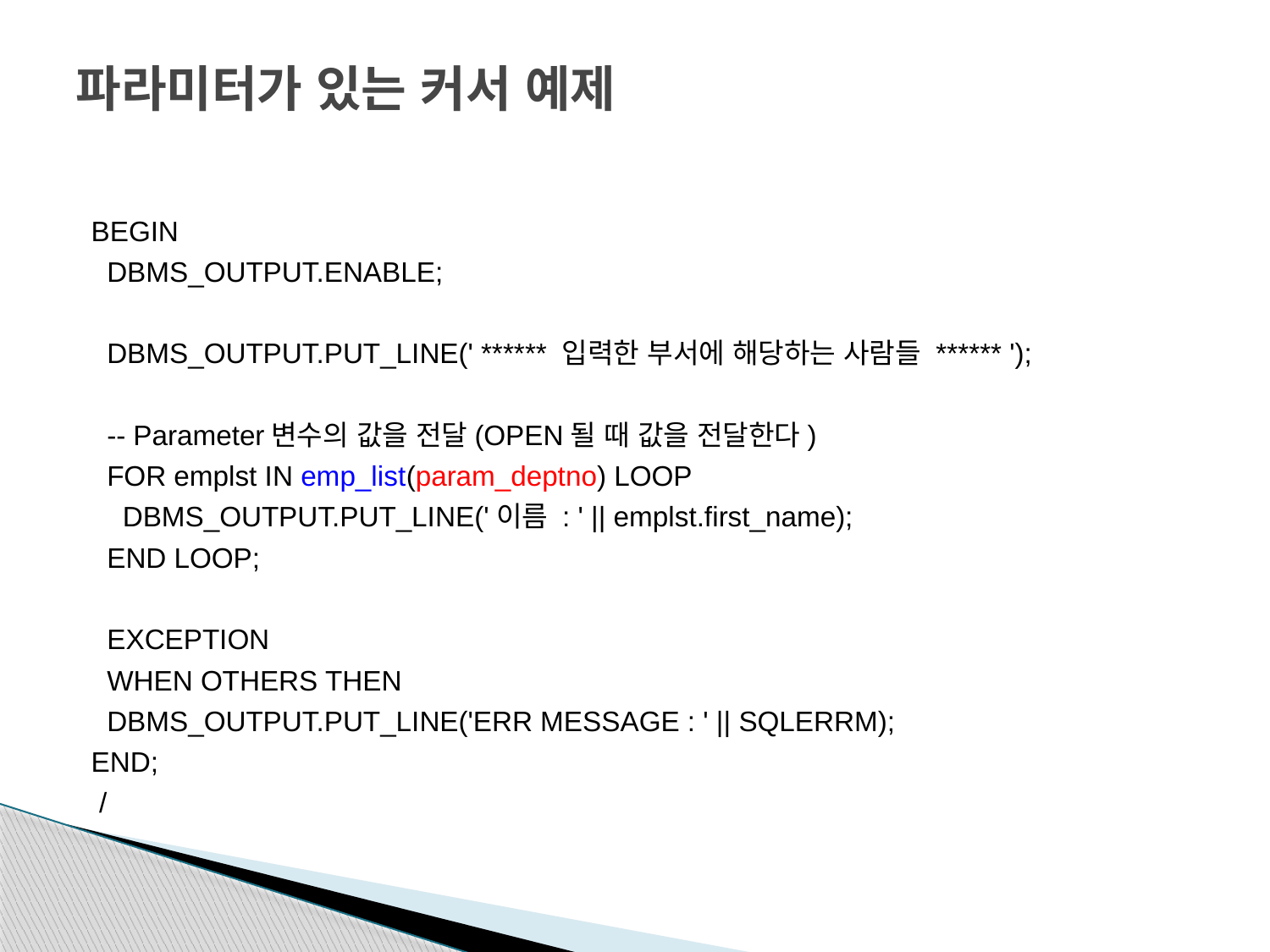

# 파라미터가 있는 커서 예제

BEGIN
  DBMS_OUTPUT.ENABLE;

  DBMS_OUTPUT.PUT_LINE(' ****** 입력한 부서에 해당하는 사람들 ****** ');

  -- Parameter변수의 값을 전달(OPEN될 때 값을 전달한다)
  FOR emplst IN emp_list(param_deptno) LOOP
    DBMS_OUTPUT.PUT_LINE('이름 : ' || emplst.first_name);
  END LOOP;

  EXCEPTION
  WHEN OTHERS THEN
  DBMS_OUTPUT.PUT_LINE('ERR MESSAGE : ' || SQLERRM);
END;
 /